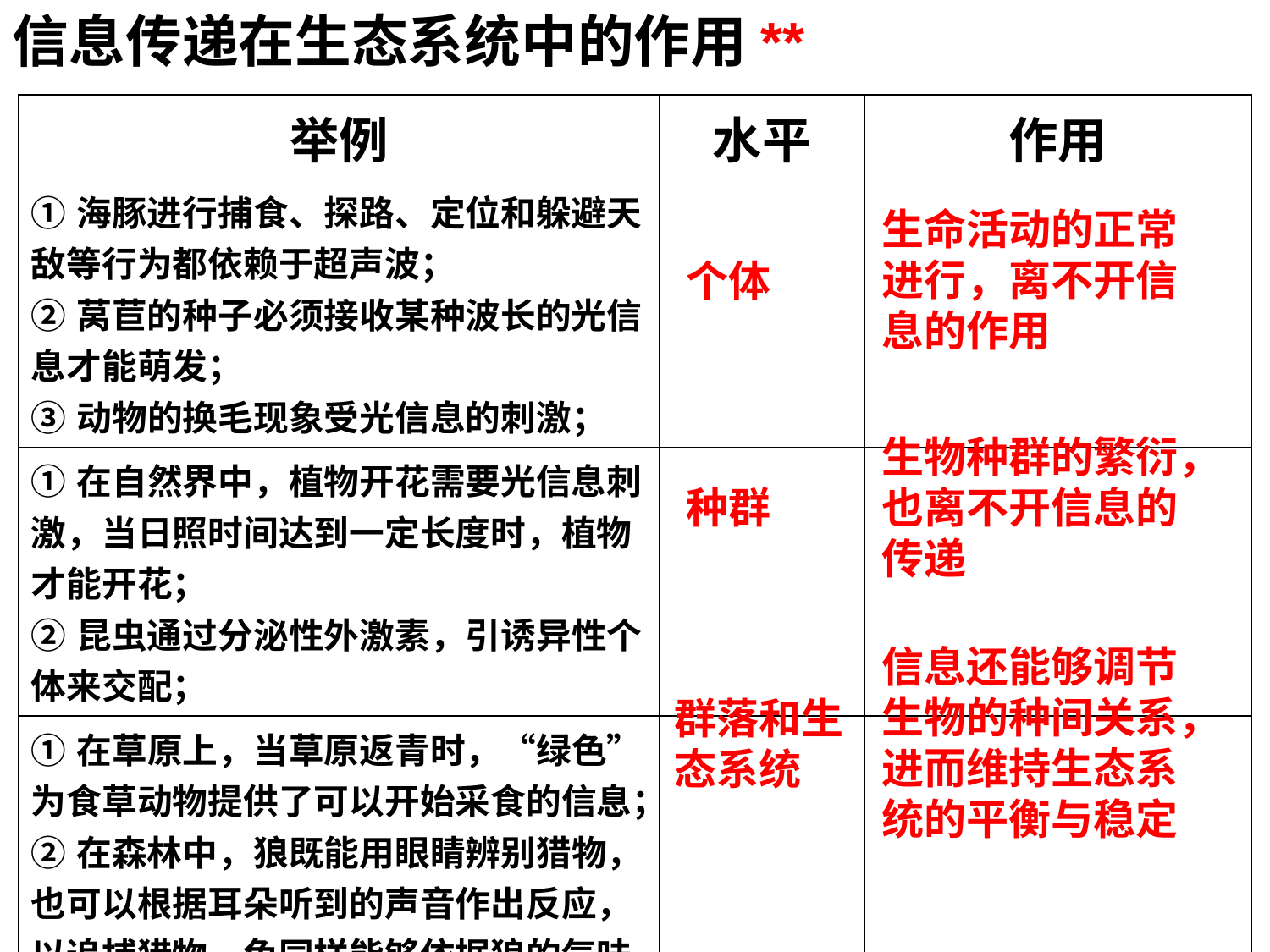

信息传递在生态系统中的作用**
| 举例 | 水平 | 作用 |
| --- | --- | --- |
| ①海豚进行捕食、探路、定位和躲避天敌等行为都依赖于超声波； ②莴苣的种子必须接收某种波长的光信息才能萌发； ③动物的换毛现象受光信息的刺激； |  |  |
| ①在自然界中，植物开花需要光信息刺激，当日照时间达到一定长度时，植物才能开花； ②昆虫通过分泌性外激素，引诱异性个体来交配； |  |  |
| ①在草原上，当草原返青时，“绿色”为食草动物提供了可以开始采食的信息； ②在森林中，狼既能用眼睛辨别猎物，也可以根据耳朵听到的声音作出反应，以追捕猎物，兔同样能够依据狼的气味或行为特征躲避猎捕 |  |  |
生命活动的正常进行，离不开信息的作用
个体
生物种群的繁衍，也离不开信息的传递
种群
信息还能够调节生物的种间关系，进而维持生态系统的平衡与稳定
群落和生态系统